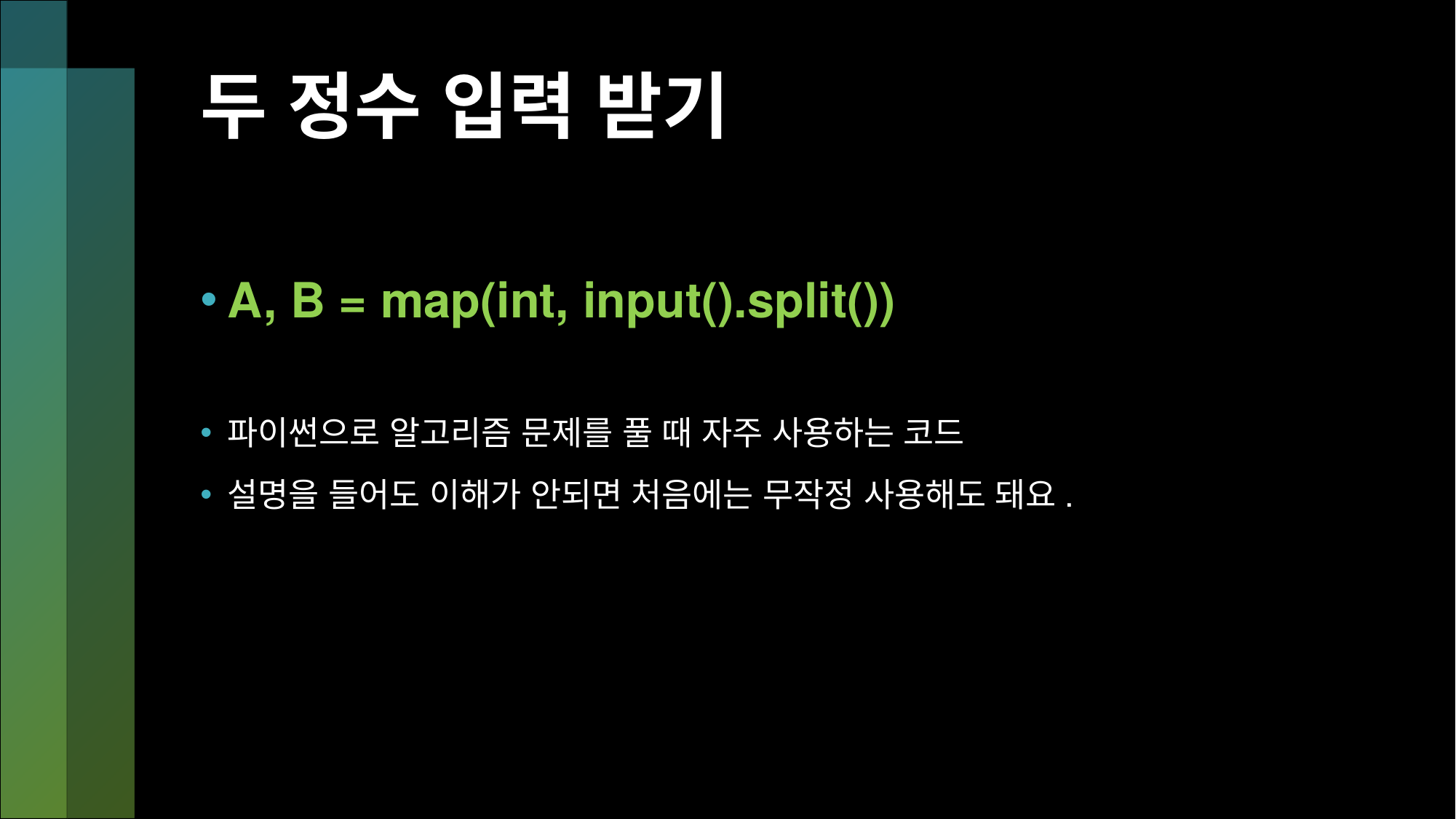

# 두 정수 입력 받기
A, B = map(int, input().split())

파이썬으로 알고리즘 문제를 풀 때 자주 사용하는 코드
설명을 들어도 이해가 안되면 처음에는 무작정 사용해도 돼요.